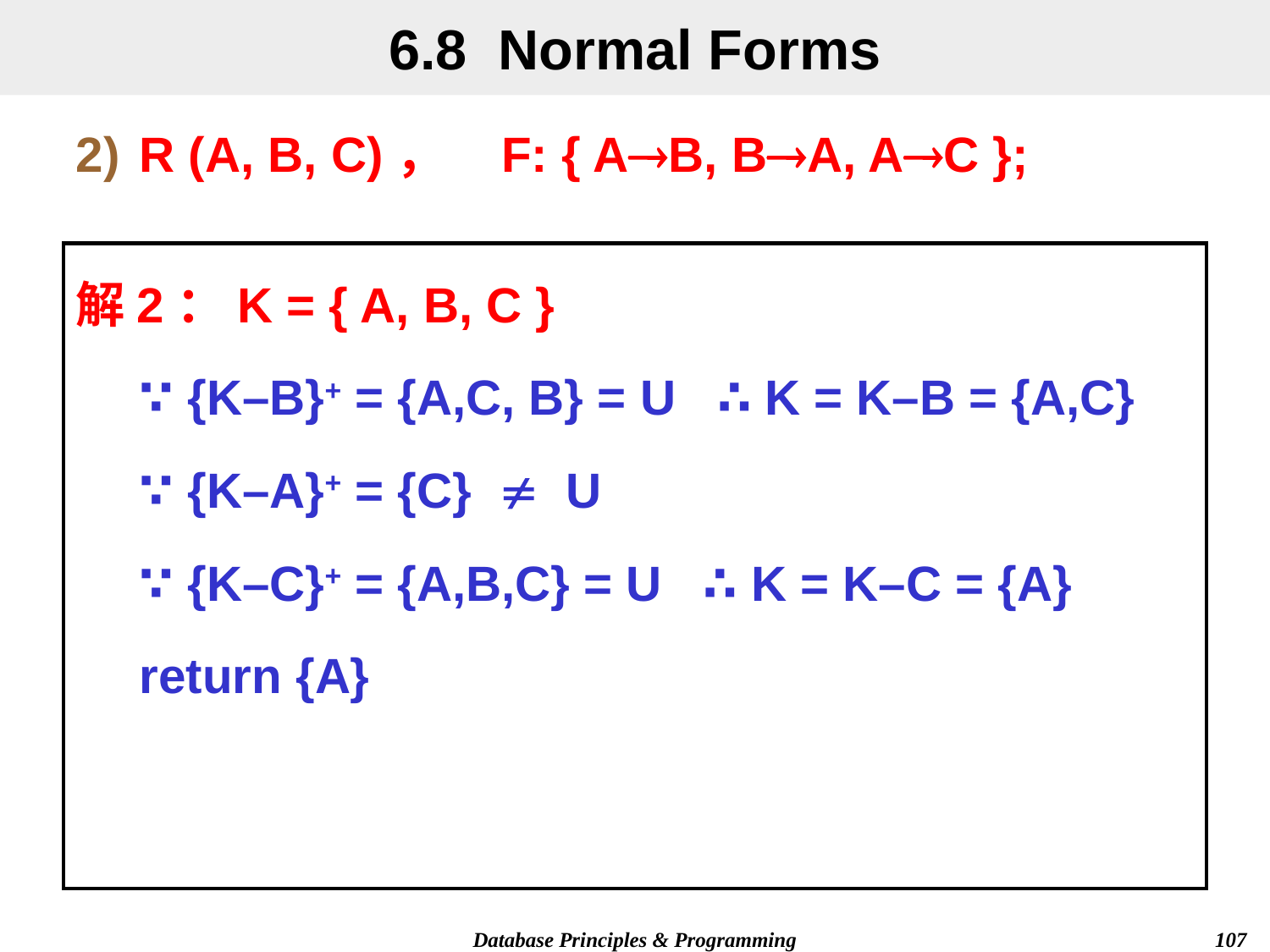

# 6.8  Normal Forms
R (A, B, C)，    F: { A→B, B→A, A→C };
解2：K = { A, B, C }
∵ {K–B}+ = {A,C, B} = U   ∴ K = K–B = {A,C}
∵ {K–A}+ = {C}  ≠  U
∵ {K–C}+ = {A,B,C} = U   ∴ K = K–C = {A}
return {A}

Database Principles & Programming
107